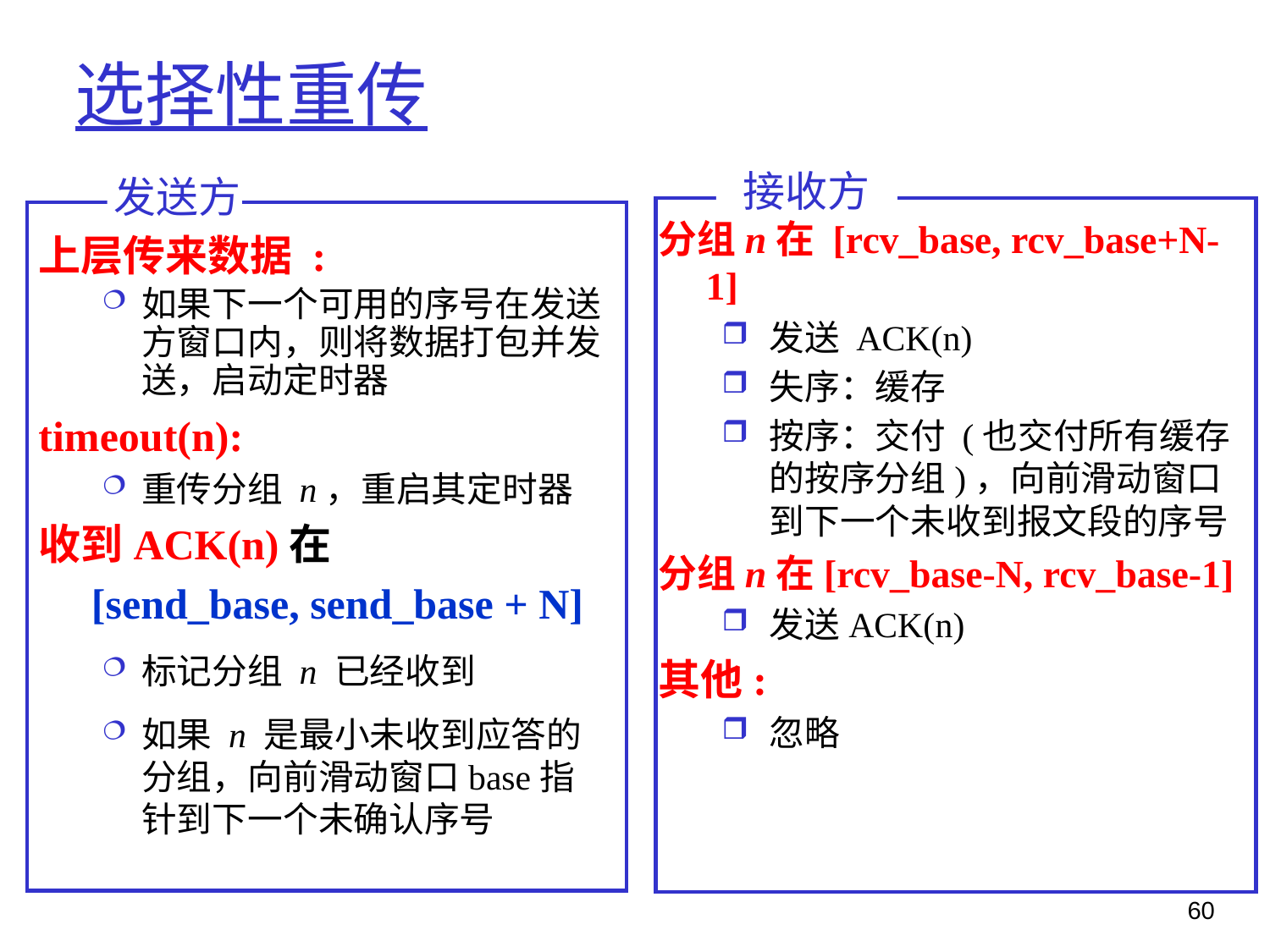

# 选择性重传
接收方

发送方

分组n在 [rcv_base, rcv_base+N-1]
发送 ACK(n)
失序：缓存
按序：交付 (也交付所有缓存的按序分组)，向前滑动窗口到下一个未收到报文段的序号
分组n在[rcv_base-N, rcv_base-1]
发送ACK(n)
其他:
忽略
上层传来数据 :
如果下一个可用的序号在发送方窗口内，则将数据打包并发送，启动定时器
timeout(n):
重传分组 n，重启其定时器
收到ACK(n)在
     [send_base, send_base + N]
标记分组 n 已经收到
如果 n 是最小未收到应答的分组，向前滑动窗口base指针到下一个未确认序号
60